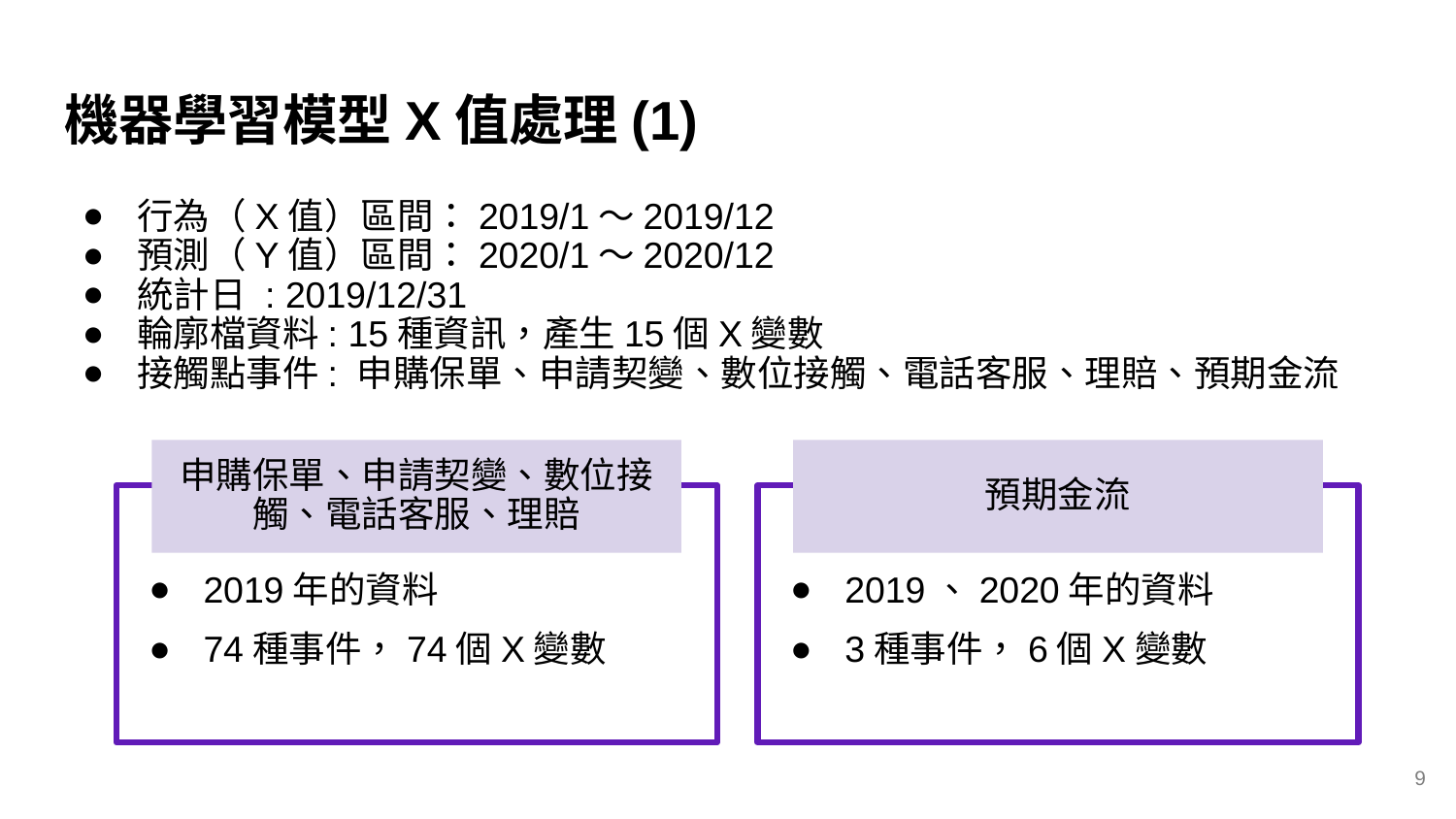

# 機器學習模型X值處理(1)
行為（X值）區間：2019/1～2019/12
預測（Y值）區間：2020/1～2020/12
統計日 : 2019/12/31
輪廓檔資料: 15種資訊，產生15個X變數
接觸點事件: 申購保單、申請契變、數位接觸、電話客服、理賠、預期金流
申購保單、申請契變、數位接觸、電話客服、理賠
預期金流

2019年的資料
74種事件，74個X變數

2019、2020年的資料
3種事件，6個X變數

9